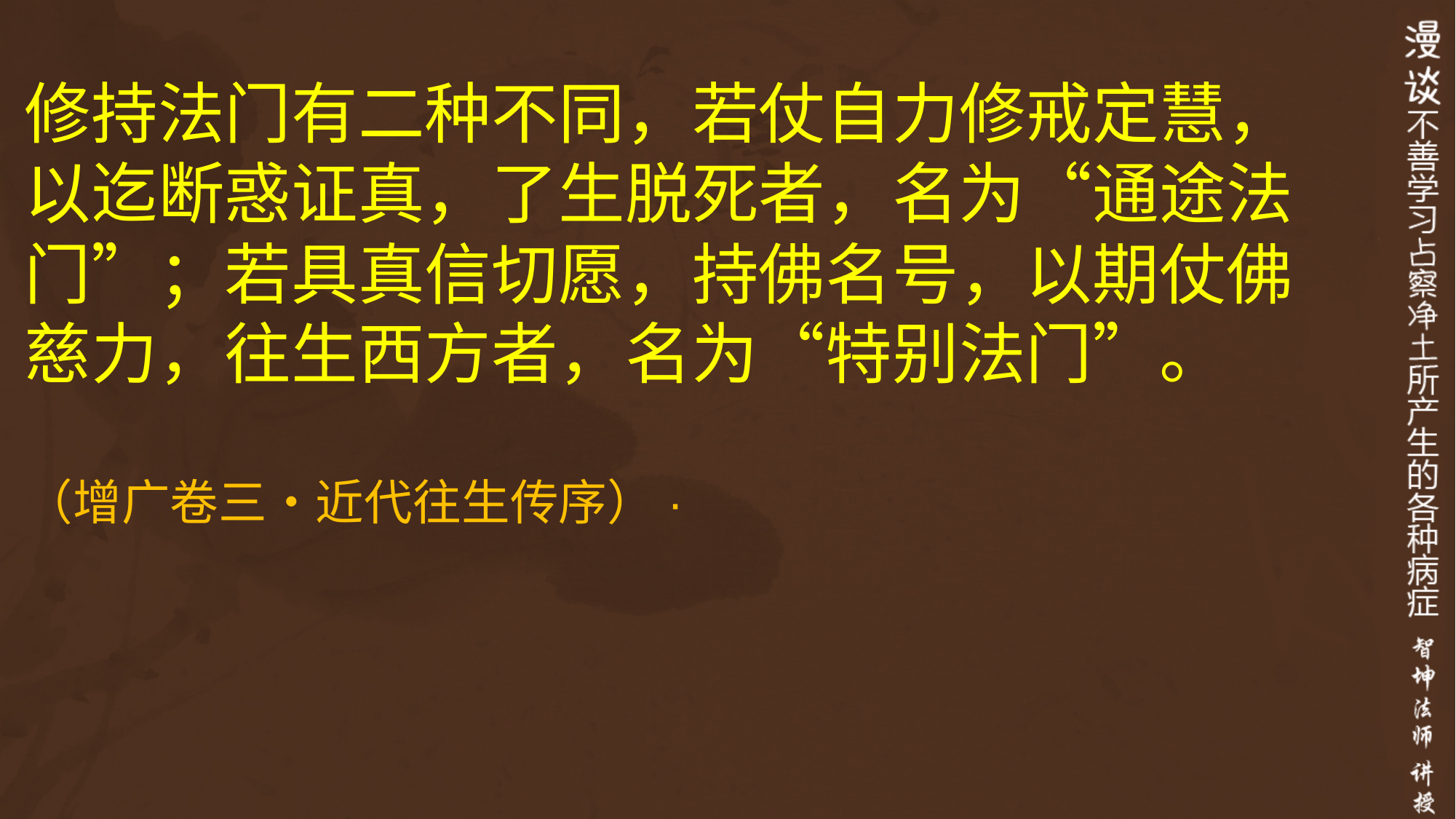

修持法门有二种不同，若仗自力修戒定慧，以迄断惑证真，了生脱死者，名为“通途法门”；若具真信切愿，持佛名号，以期仗佛慈力，往生西方者，名为“特别法门”。

（增广卷三•近代往生传序）·